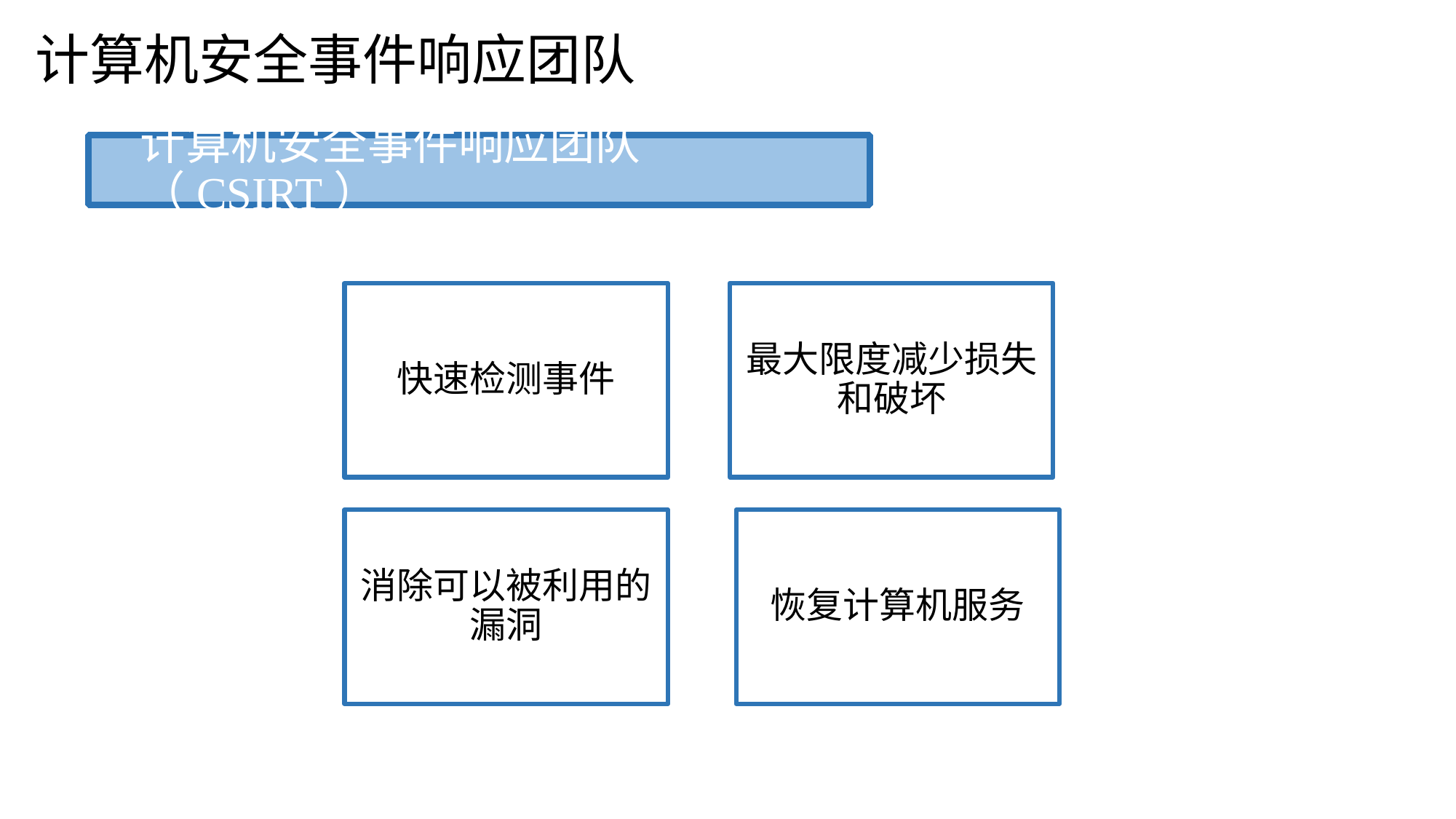

计算机安全事件响应团队

计算机安全事件响应团队（CSIRT）
快速检测事件
最大限度减少损失和破坏
消除可以被利用的漏洞
恢复计算机服务